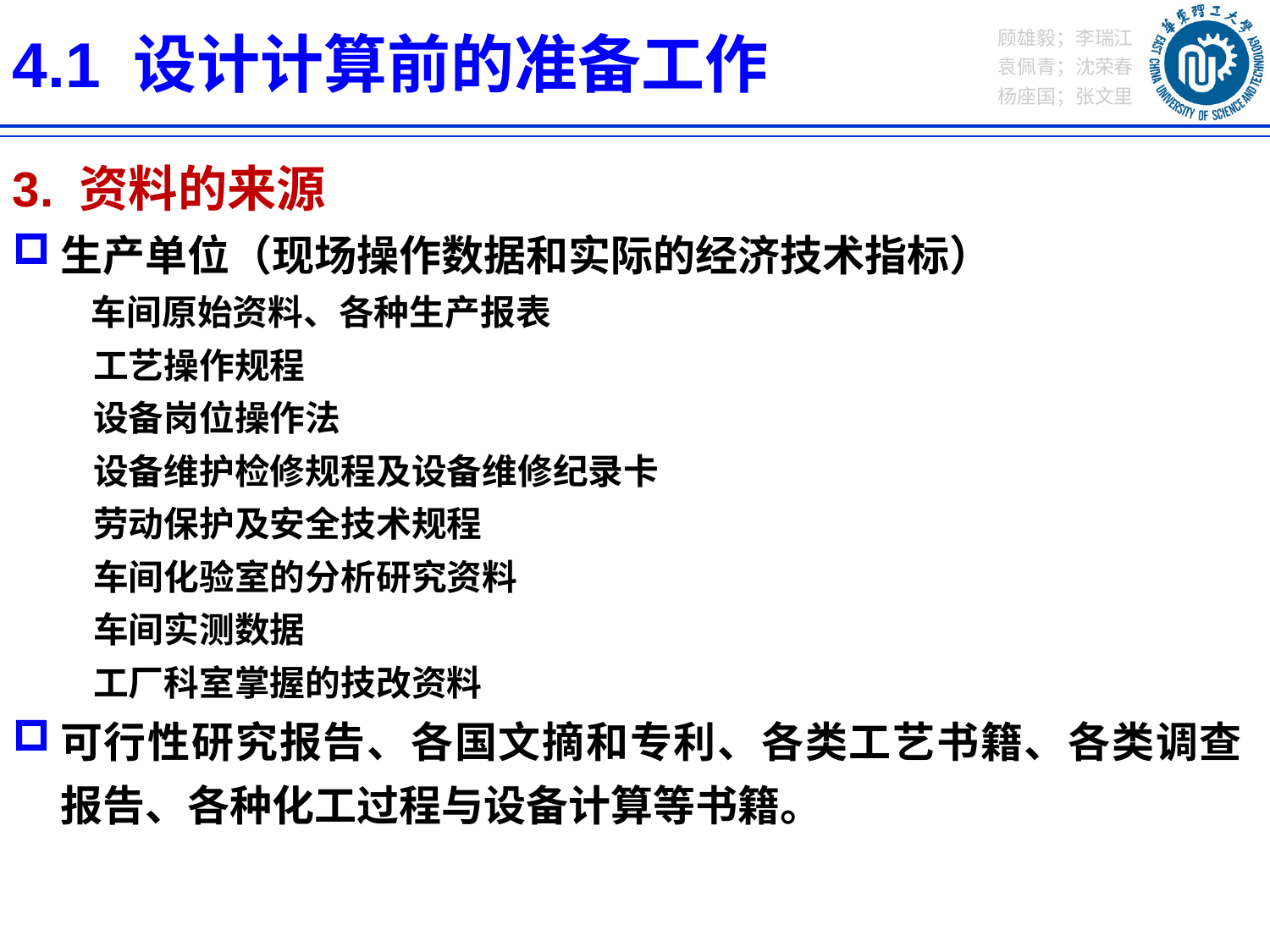

4.1 设计计算前的准备工作
3. 资料的来源
生产单位（现场操作数据和实际的经济技术指标）
         车间原始资料、各种生产报表
         工艺操作规程
         设备岗位操作法
         设备维护检修规程及设备维修纪录卡
         劳动保护及安全技术规程
         车间化验室的分析研究资料
         车间实测数据
         工厂科室掌握的技改资料
可行性研究报告、各国文摘和专利、各类工艺书籍、各类调查报告、各种化工过程与设备计算等书籍。